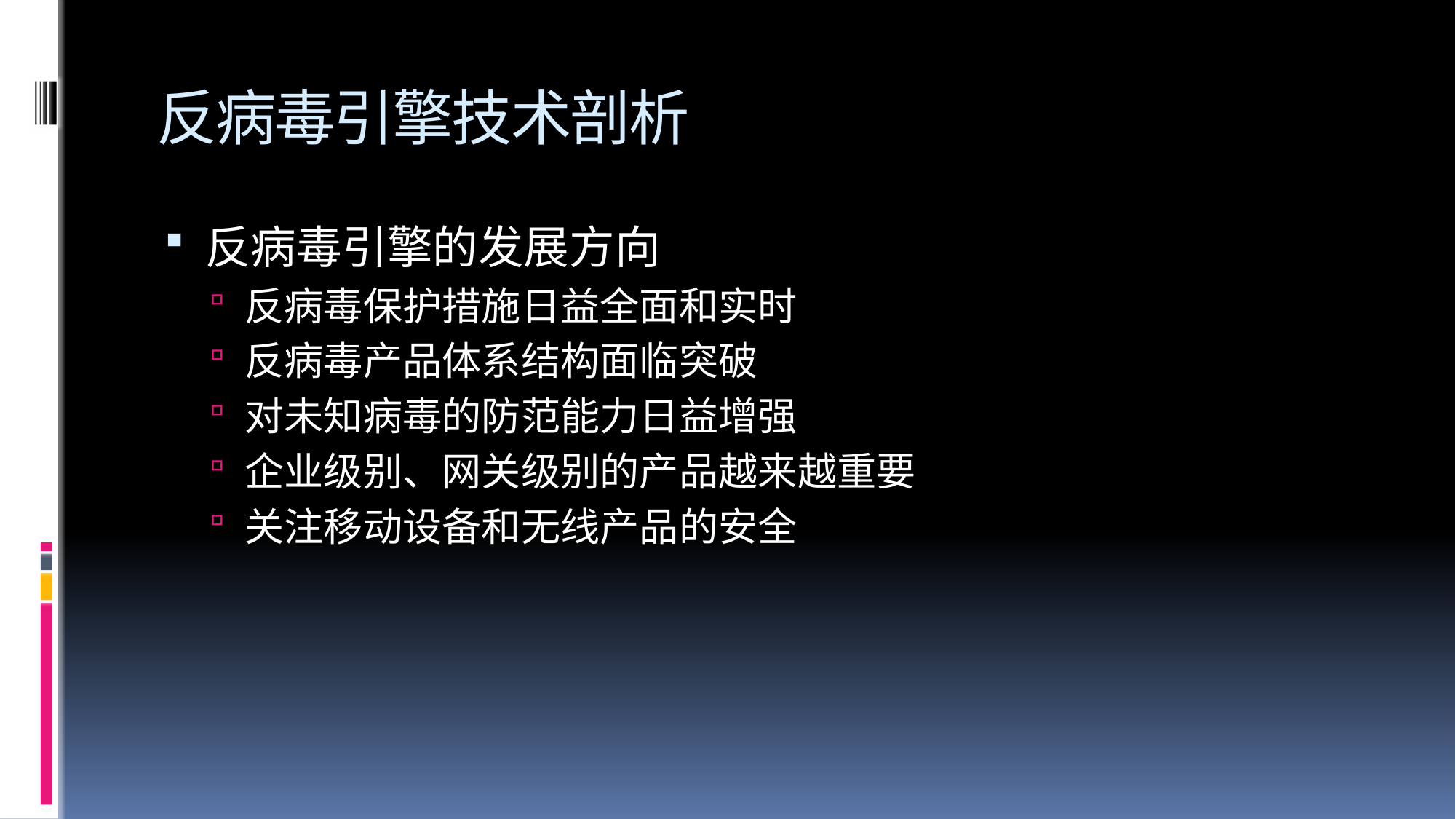

# 反病毒引擎技术剖析
反病毒引擎的发展方向
反病毒保护措施日益全面和实时
反病毒产品体系结构面临突破
对未知病毒的防范能力日益增强
企业级别、网关级别的产品越来越重要
关注移动设备和无线产品的安全